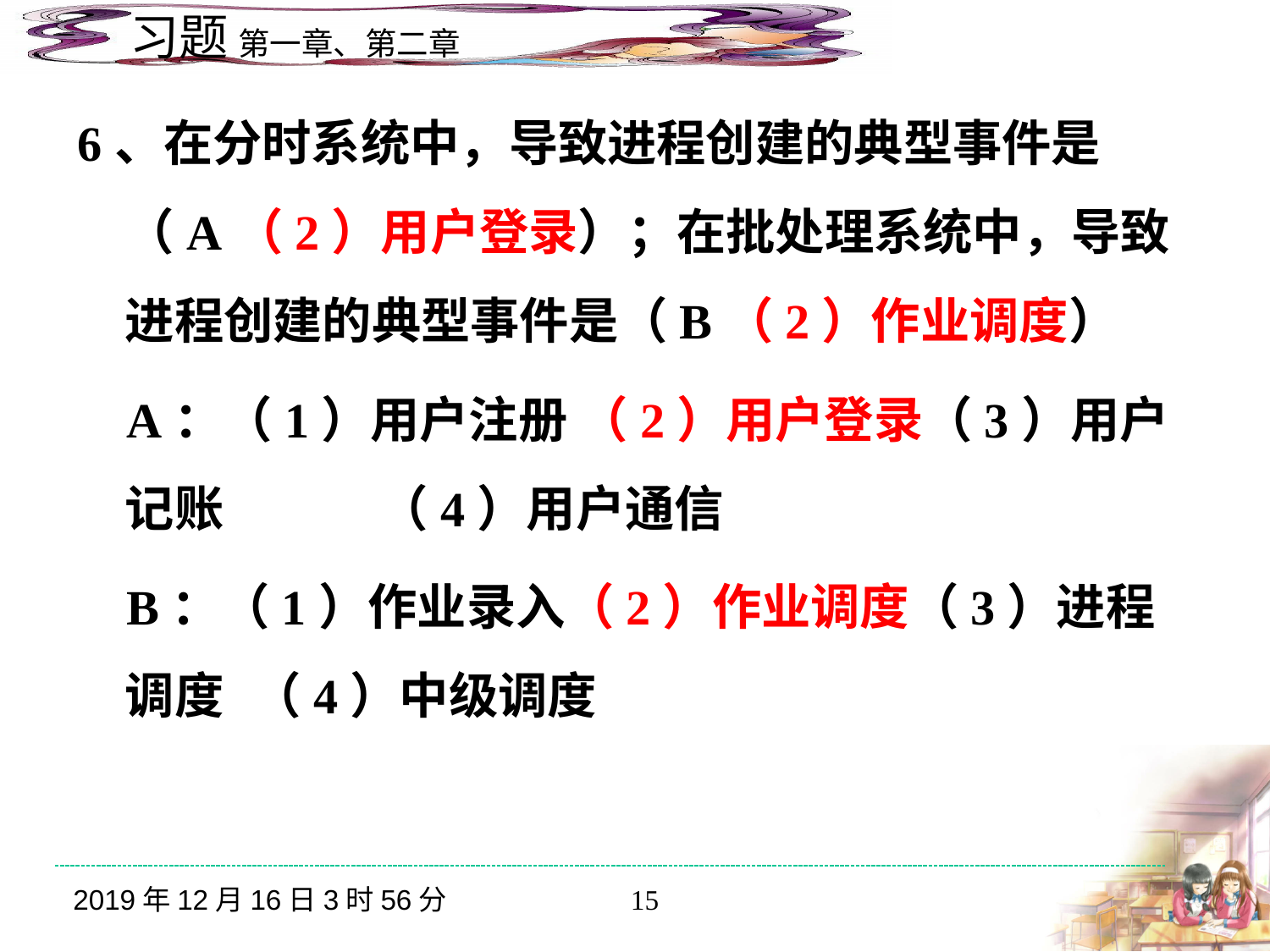

6、在分时系统中，导致进程创建的典型事件是（A（2）用户登录）；在批处理系统中，导致进程创建的典型事件是（B（2）作业调度）
    A：（1）用户注册 （2）用户登录（3）用户记账       	（4）用户通信
    B：（1）作业录入（2）作业调度（3）进程调度	（4）中级调度
2019年12月16日3时56分
15